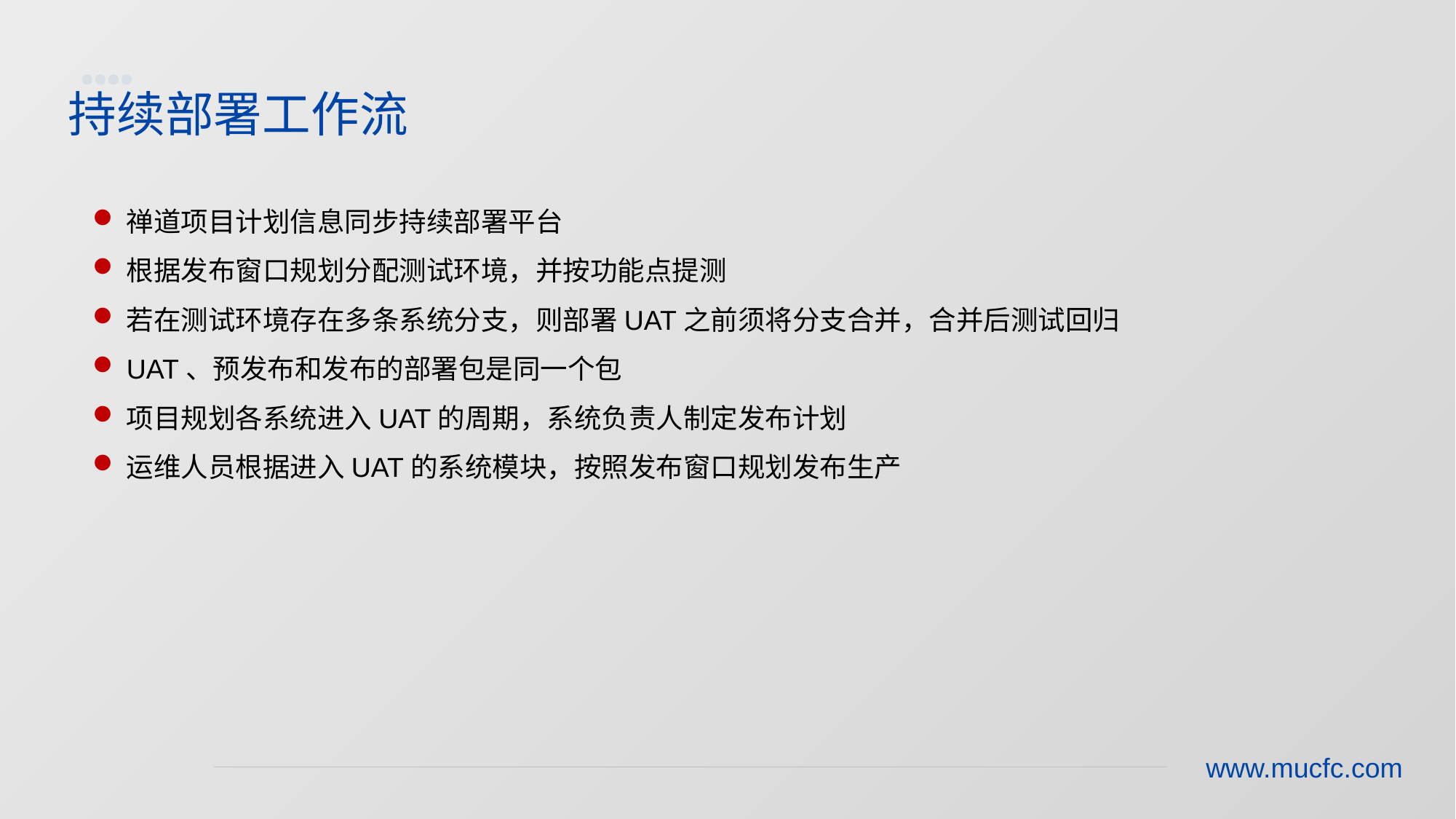

持续部署工作流
禅道项目计划信息同步持续部署平台
根据发布窗口规划分配测试环境，并按功能点提测
若在测试环境存在多条系统分支，则部署UAT之前须将分支合并，合并后测试回归
UAT、预发布和发布的部署包是同一个包
项目规划各系统进入UAT的周期，系统负责人制定发布计划
运维人员根据进入UAT的系统模块，按照发布窗口规划发布生产